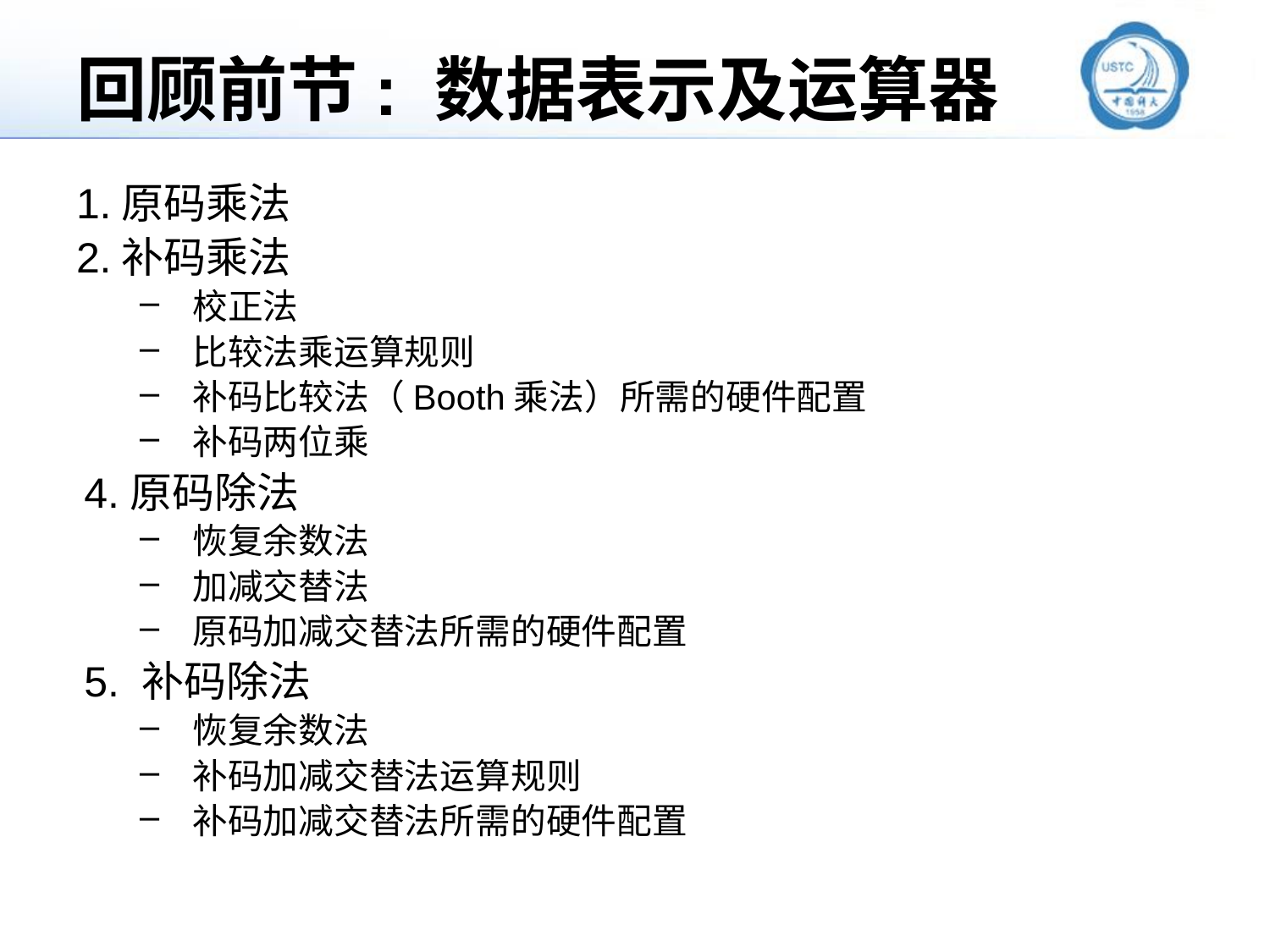

# 回顾前节: 数据表示及运算器
1.原码乘法
2.补码乘法
校正法
比较法乘运算规则
补码比较法（Booth乘法）所需的硬件配置
补码两位乘
4.原码除法
恢复余数法
加减交替法
原码加减交替法所需的硬件配置
5. 补码除法
恢复余数法
补码加减交替法运算规则
补码加减交替法所需的硬件配置